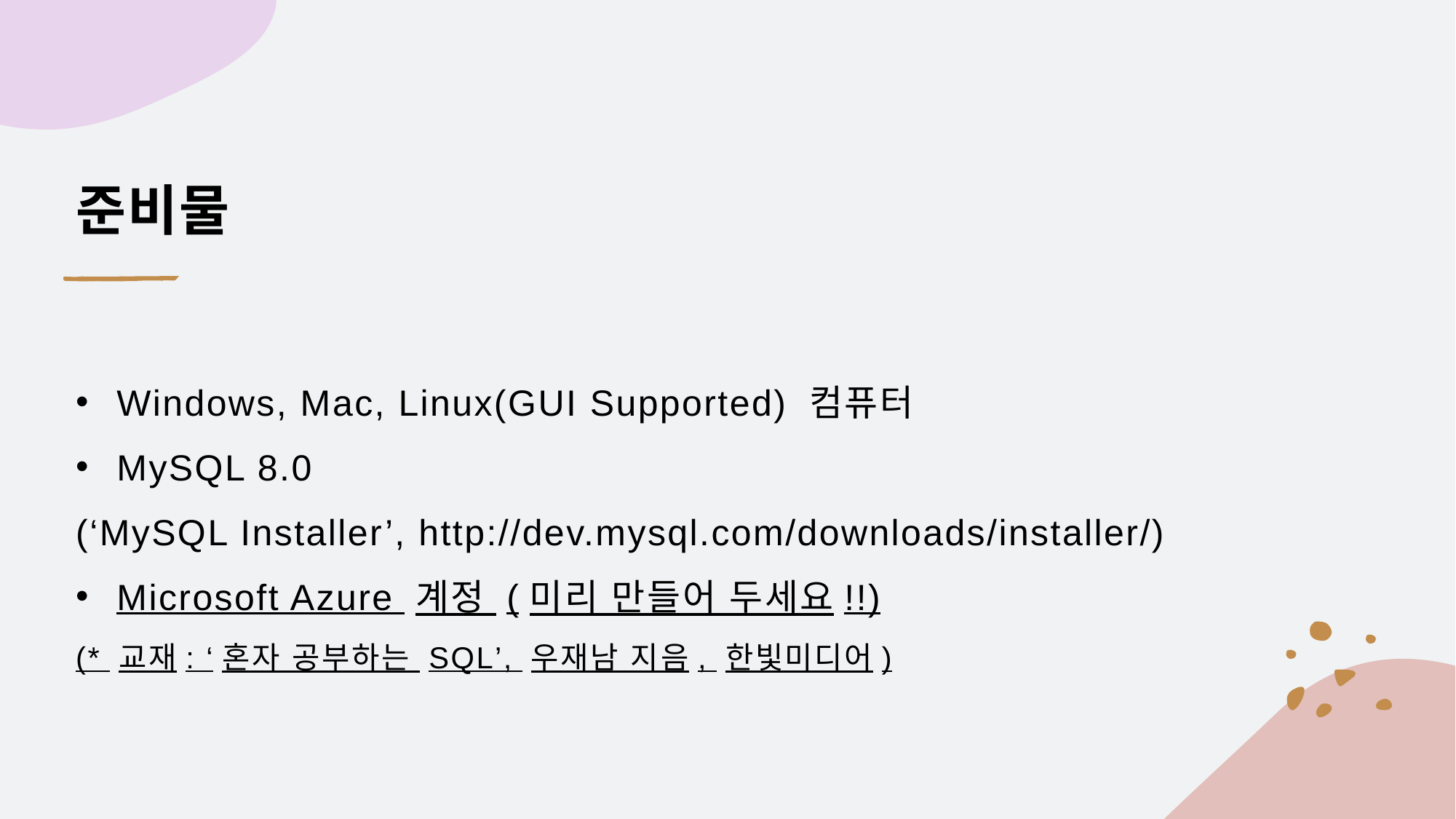

# 준비물

Windows, Mac, Linux(GUI Supported) 컴퓨터
MySQL 8.0
(‘MySQL Installer’, http://dev.mysql.com/downloads/installer/)
Microsoft Azure 계정 (미리 만들어 두세요!!)
(* 교재: ‘혼자 공부하는 SQL’, 우재남 지음, 한빛미디어)